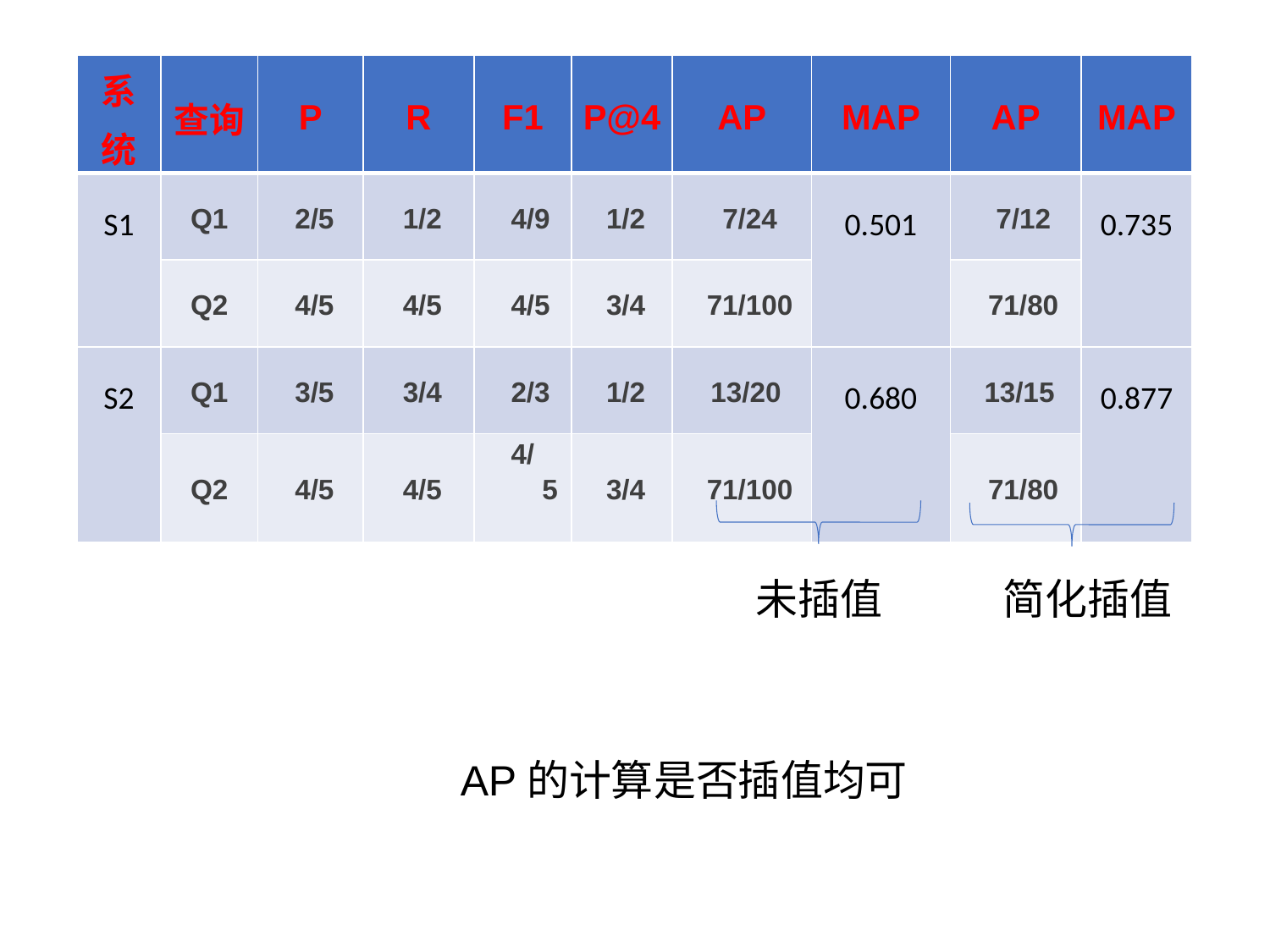

| 系统 | 查询 | P | R | F1 | P@4 | AP | MAP | AP | MAP |
| --- | --- | --- | --- | --- | --- | --- | --- | --- | --- |
| S1 | Q1 | 2/5 | 1/2 | 4/9 | 1/2 | 7/24 | 0.501 | 7/12 | 0.735 |
|  | Q2 | 4/5 | 4/5 | 4/5 | 3/4 | 71/100 |  | 71/80 |  |
| S2 | Q1 | 3/5 | 3/4 | 2/3 | 1/2 | 13/20 | 0.680 | 13/15 | 0.877 |
|  | Q2 | 4/5 | 4/5 | 4/ 5 | 3/4 | 71/100 |  | 71/80 |  |

简化插值
未插值
AP的计算是否插值均可